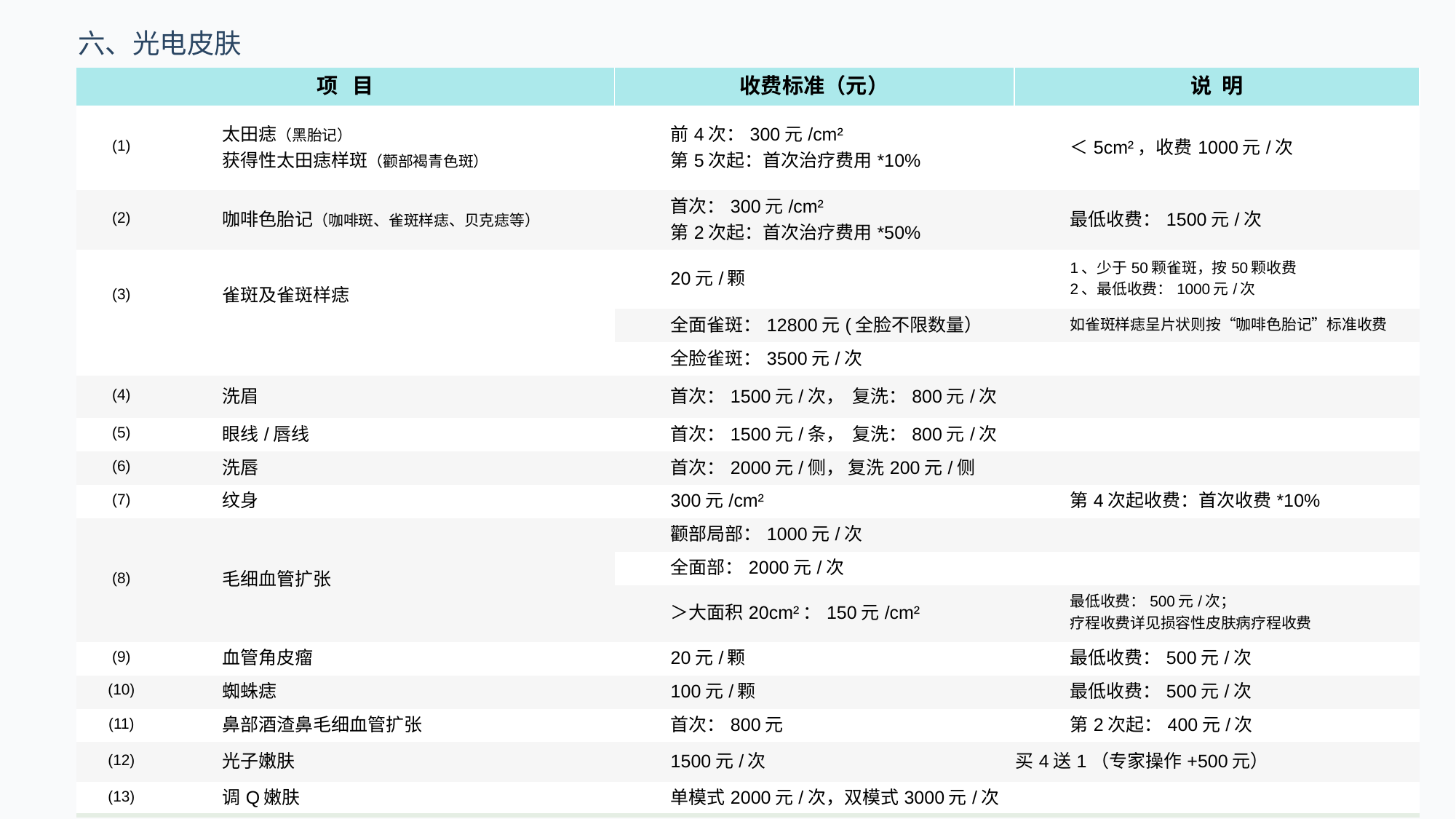

六、光电皮肤
| 项 目 |  | 收费标准（元） | 说 明 |
| --- | --- | --- | --- |
| (1) | 太田痣（黑胎记） 获得性太田痣样斑（颧部褐青色斑） | 前4次：300元/cm² 第5次起：首次治疗费用\*10% | ＜5cm²，收费1000元/次 |
| (2) | 咖啡色胎记（咖啡斑、雀斑样痣、贝克痣等） | 首次：300元/cm² 第2次起：首次治疗费用\*50% | 最低收费：1500元/次 |
| (3) | 雀斑及雀斑样痣 | 20元/颗 | 1、少于50颗雀斑，按50颗收费 2、最低收费：1000元/次 |
|  |  | 全面雀斑：12800元(全脸不限数量） | 如雀斑样痣呈片状则按“咖啡色胎记”标准收费 |
|  |  | 全脸雀斑：3500元/次 |  |
| (4) | 洗眉 | 首次：1500元/次， 复洗：800元/次 |  |
| (5) | 眼线/唇线 | 首次：1500元/条， 复洗：800元/次 |  |
| (6) | 洗唇 | 首次：2000元/侧， 复洗200元/侧 |  |
| (7) | 纹身 | 300元/cm² | 第4次起收费：首次收费\*10% |
| (8) | 毛细血管扩张 | 颧部局部：1000元/次 |  |
|  |  | 全面部：2000元/次 |  |
|  |  | ＞大面积20cm²：150元/cm² | 最低收费：500元/次； 疗程收费详见损容性皮肤病疗程收费 |
| (9) | 血管角皮瘤 | 20元/颗 | 最低收费：500元/次 |
| (10) | 蜘蛛痣 | 100元/颗 | 最低收费：500元/次 |
| (11) | 鼻部酒渣鼻毛细血管扩张 | 首次：800元 | 第2次起：400元/次 |
| (12) | 光子嫩肤 | 1500元/次 | 买4送1（专家操作+500元） |
| (13) | 调Q嫩肤 | 单模式2000元/次，双模式3000元/次 |  |